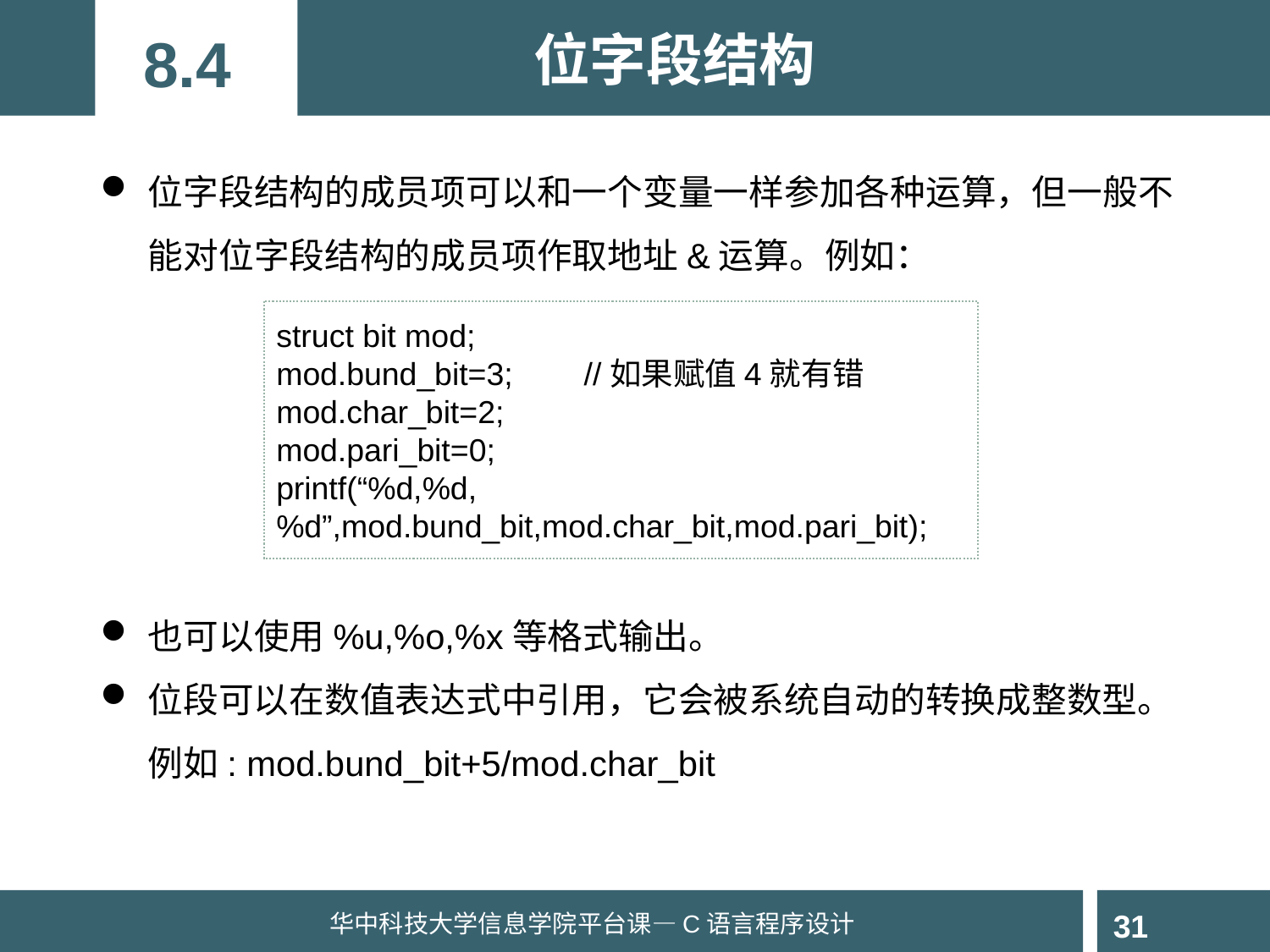

位字段结构
8.4
位字段结构的成员项可以和一个变量一样参加各种运算，但一般不能对位字段结构的成员项作取地址&运算。例如：

也可以使用%u,%o,%x等格式输出。
位段可以在数值表达式中引用，它会被系统自动的转换成整数型。例如: mod.bund_bit+5/mod.char_bit
struct bit mod;
mod.bund_bit=3;        //如果赋值4就有错
mod.char_bit=2;
mod.pari_bit=0;
printf(“%d,%d,%d”,mod.bund_bit,mod.char_bit,mod.pari_bit);